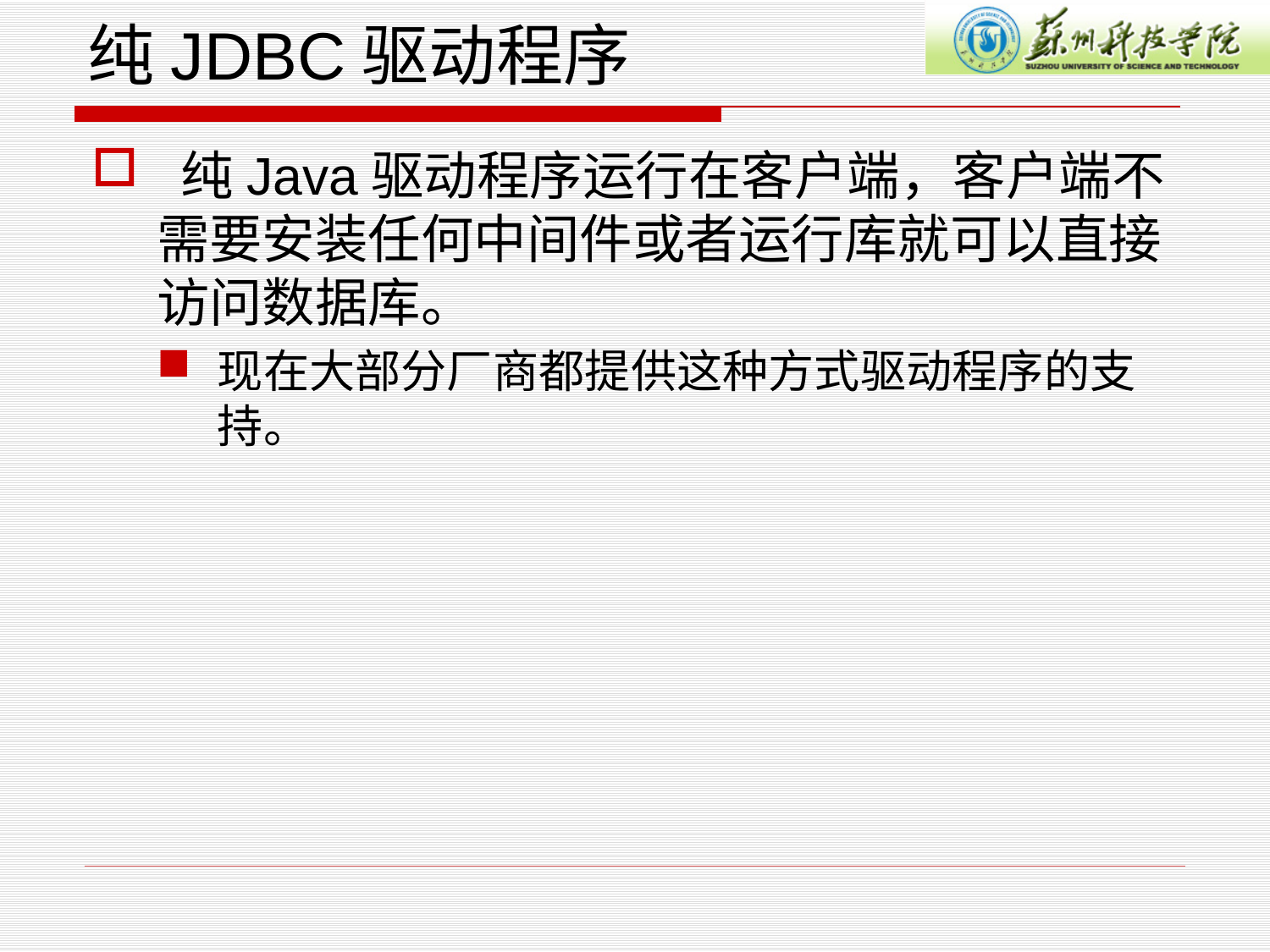

# 纯JDBC驱动程序
 纯Java驱动程序运行在客户端，客户端不需要安装任何中间件或者运行库就可以直接访问数据库。
现在大部分厂商都提供这种方式驱动程序的支持。